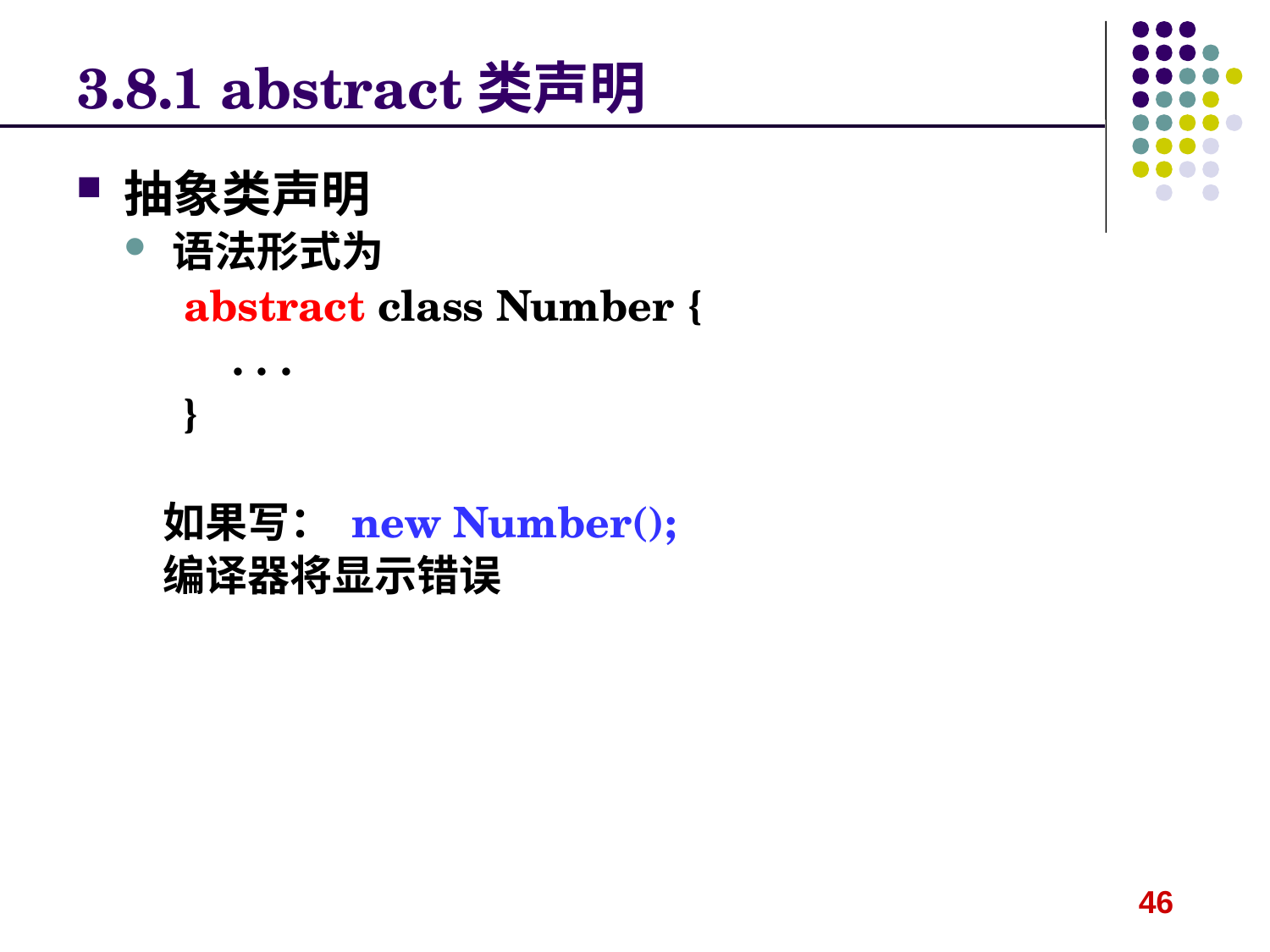

# 3.8.1 abstract类声明
抽象类声明
语法形式为
     abstract class Number {
         . . .
     }

   如果写： new Number();
   编译器将显示错误